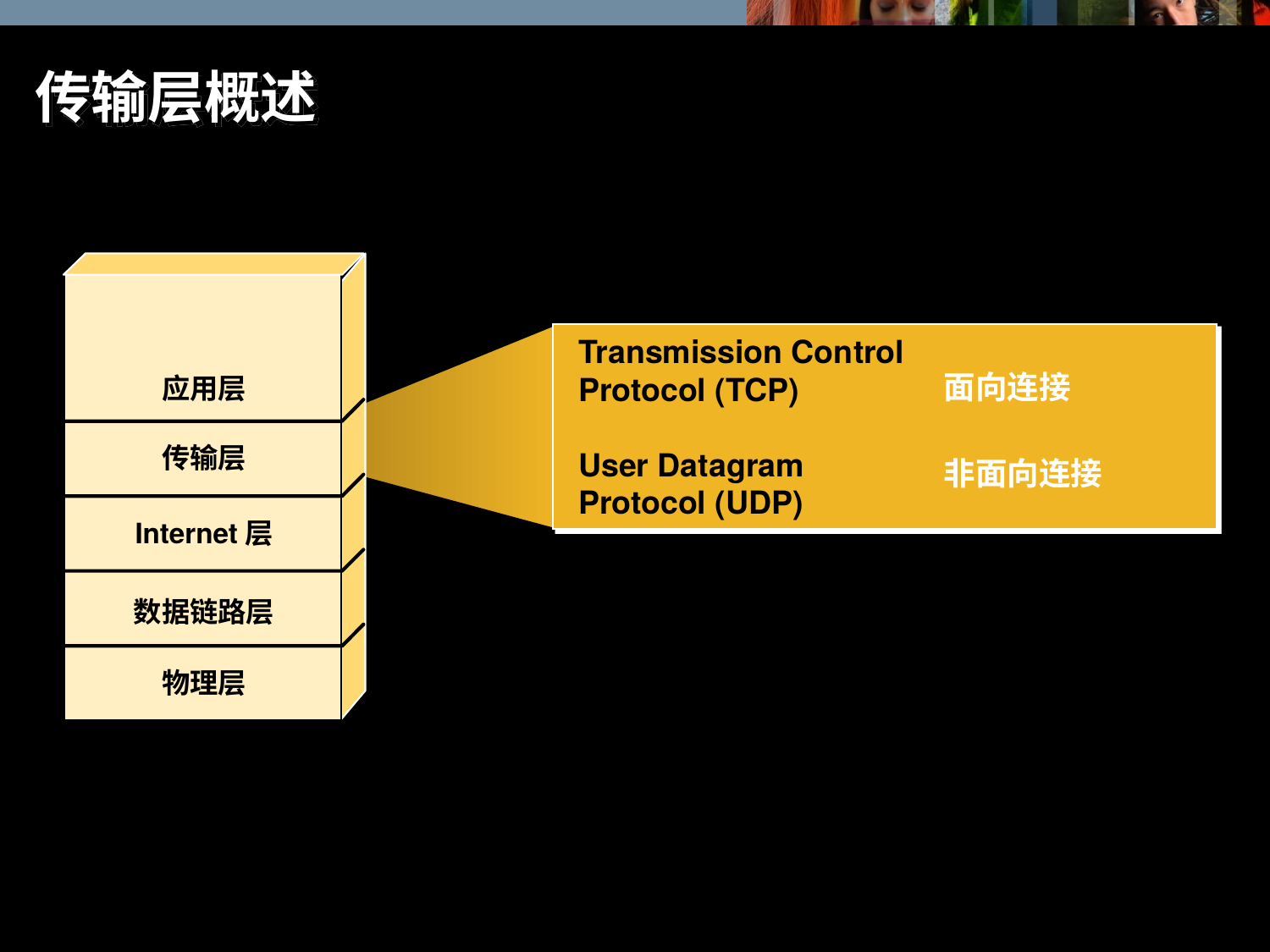

# 传输层概述

Transmission Control
Protocol (TCP)

User Datagram
Protocol (UDP)
面向连接
非面向连接
应用层

传输层

Internet层

数据链路层

物理层